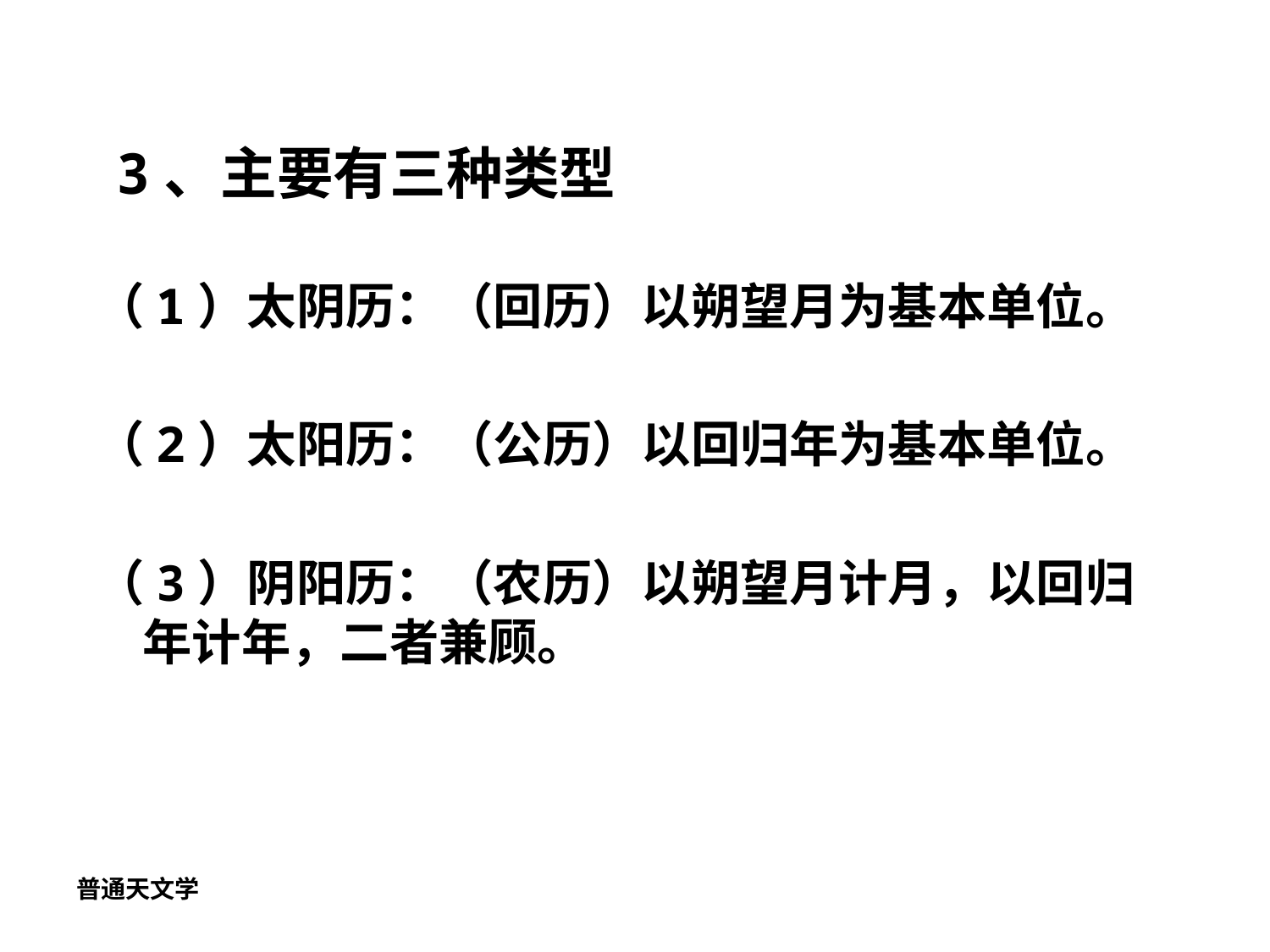

# 3、主要有三种类型
（1）太阴历：（回历）以朔望月为基本单位。

（2）太阳历：（公历）以回归年为基本单位。

（3）阴阳历：（农历）以朔望月计月，以回归年计年，二者兼顾。
普通天文学